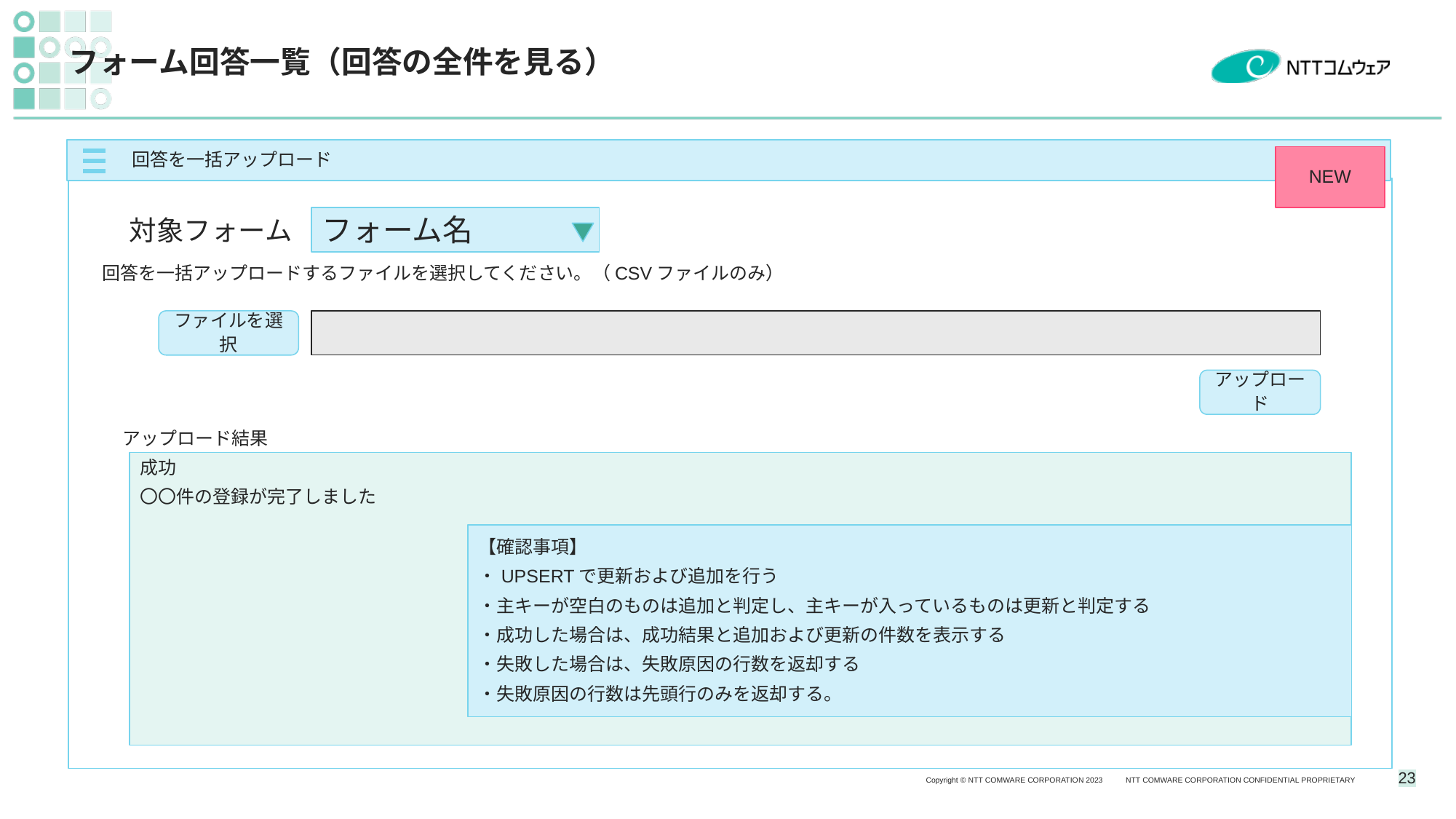

# フォーム回答一覧（回答の全件を見る）
　　　回答を一括アップロード
　XXXXさん
NEW

対象フォーム
フォーム名

回答を一括アップロードするファイルを選択してください。（CSVファイルのみ）
ファイルを選択

アップロード
アップロード結果
成功
〇〇件の登録が完了しました
【確認事項】
・UPSERTで更新および追加を行う
・主キーが空白のものは追加と判定し、主キーが入っているものは更新と判定する
・成功した場合は、成功結果と追加および更新の件数を表示する
・失敗した場合は、失敗原因の行数を返却する
・失敗原因の行数は先頭行のみを返却する。
23